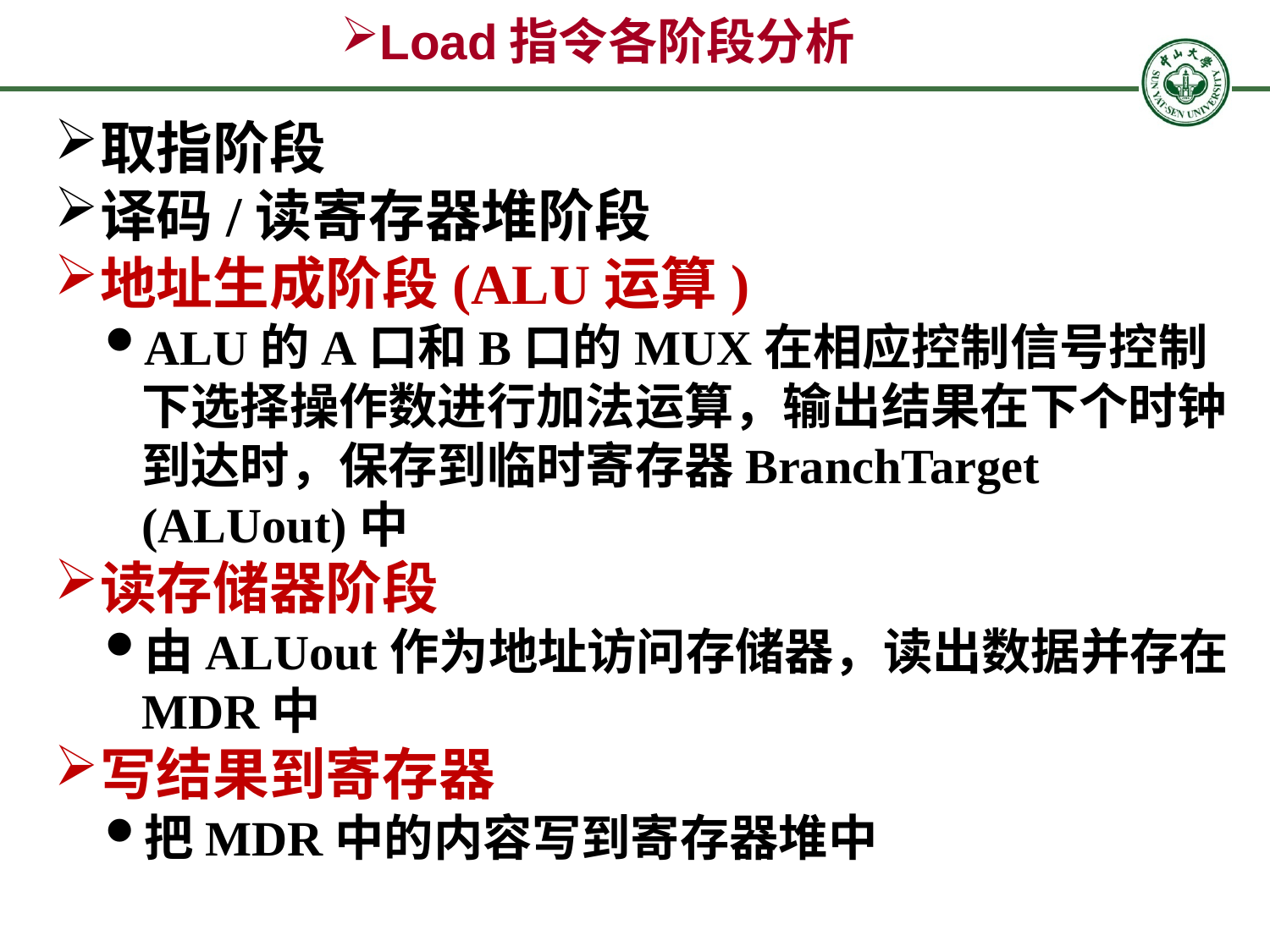

# Load指令各阶段分析
取指阶段
译码/读寄存器堆阶段
地址生成阶段(ALU运算)
ALU的A口和B口的MUX在相应控制信号控制下选择操作数进行加法运算，输出结果在下个时钟到达时，保存到临时寄存器BranchTarget (ALUout)中
读存储器阶段
由ALUout作为地址访问存储器，读出数据并存在MDR中
写结果到寄存器
把MDR中的内容写到寄存器堆中